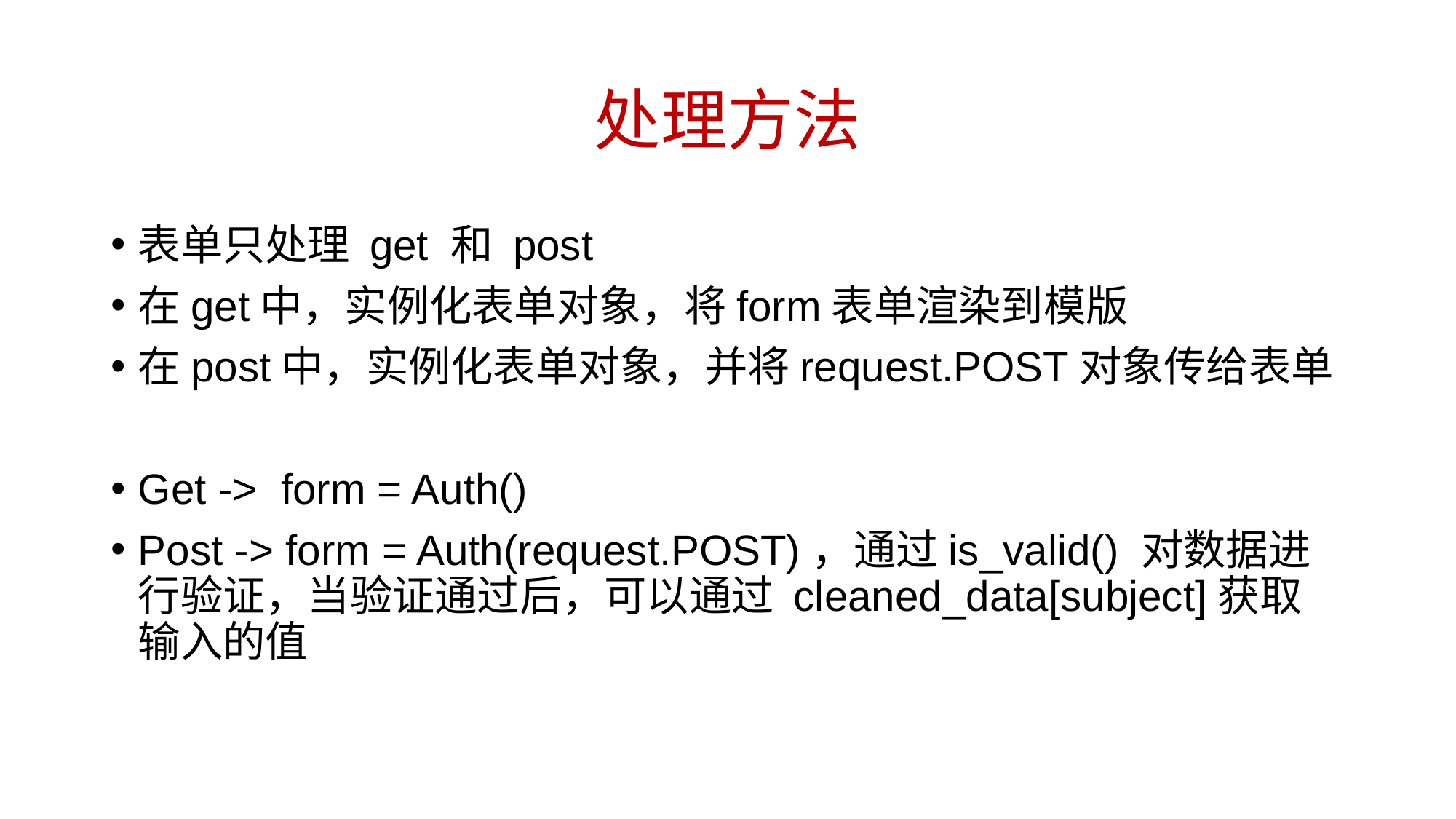

# 处理方法
表单只处理 get 和 post
在get中，实例化表单对象，将form表单渲染到模版
在post中，实例化表单对象，并将request.POST对象传给表单

Get ->  form = Auth()
Post -> form = Auth(request.POST)，通过is_valid() 对数据进行验证，当验证通过后，可以通过 cleaned_data[subject]获取输入的值